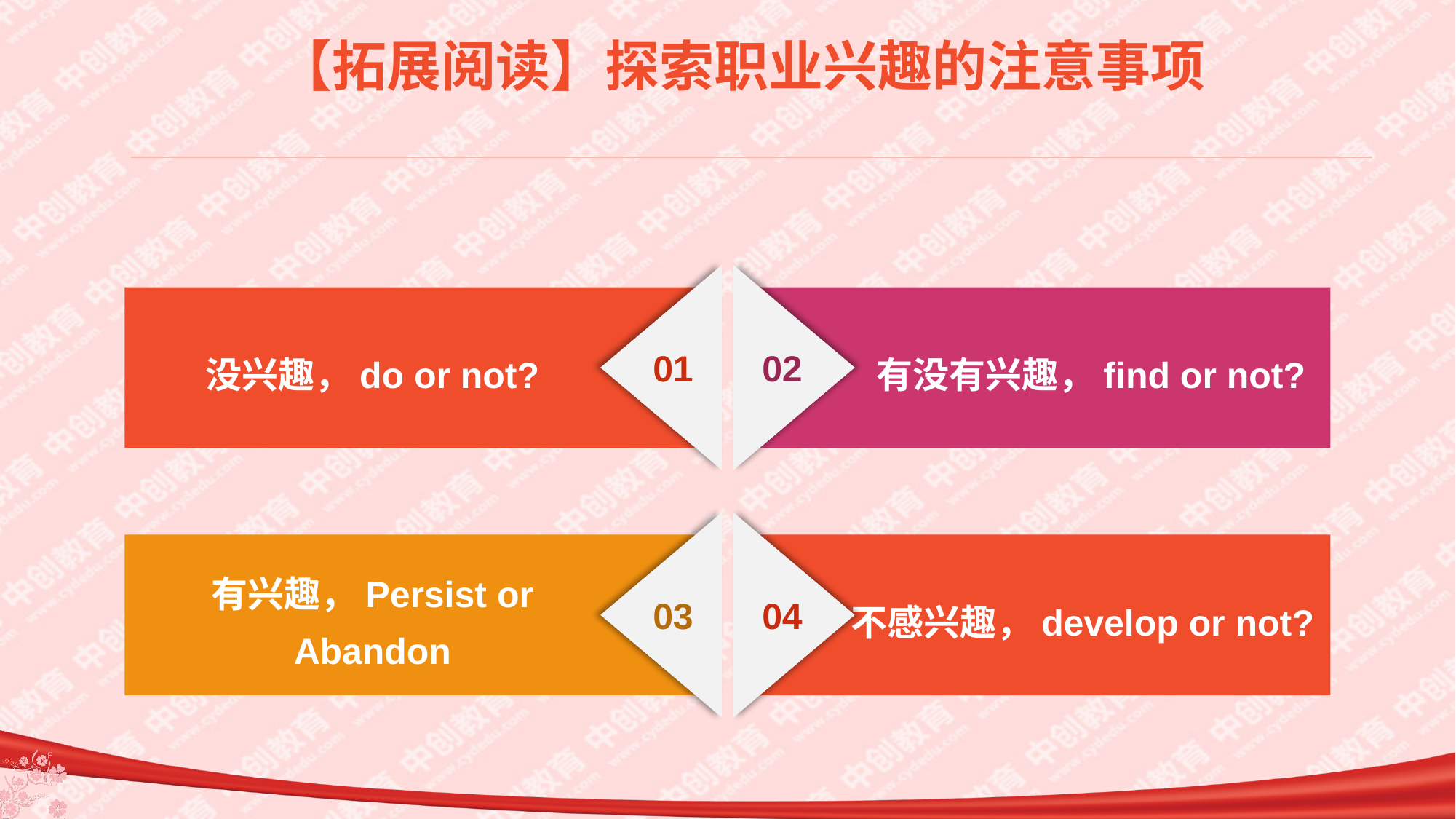

# 【拓展阅读】探索职业兴趣的注意事项
01
02
没兴趣，do or not?
 有没有兴趣，find or not?
03
04
有兴趣，Persist or Abandon
不感兴趣，develop or not?